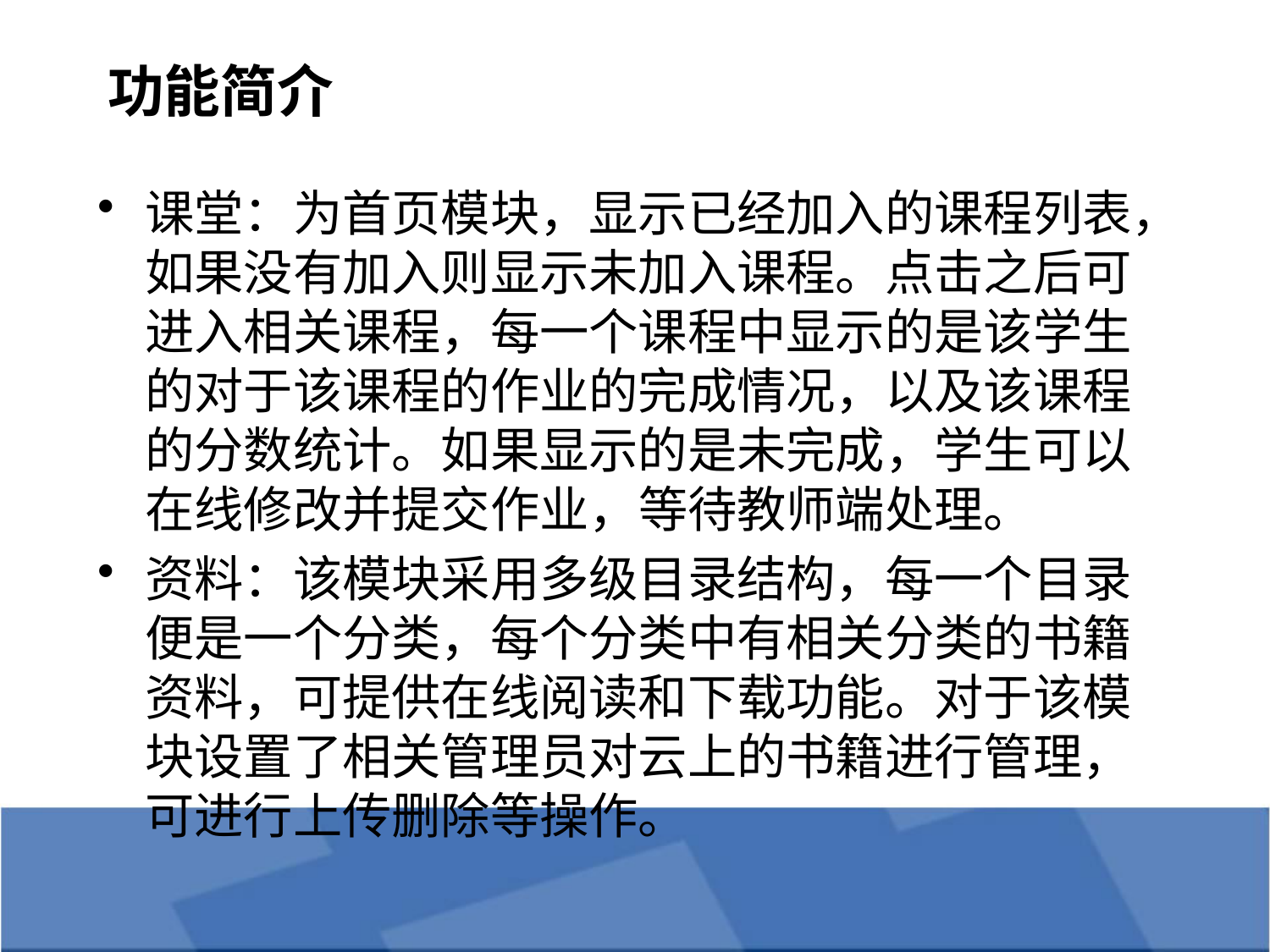

# 功能简介
课堂：为首页模块，显示已经加入的课程列表，如果没有加入则显示未加入课程。点击之后可进入相关课程，每一个课程中显示的是该学生的对于该课程的作业的完成情况，以及该课程的分数统计。如果显示的是未完成，学生可以在线修改并提交作业，等待教师端处理。
资料：该模块采用多级目录结构，每一个目录便是一个分类，每个分类中有相关分类的书籍资料，可提供在线阅读和下载功能。对于该模块设置了相关管理员对云上的书籍进行管理，可进行上传删除等操作。